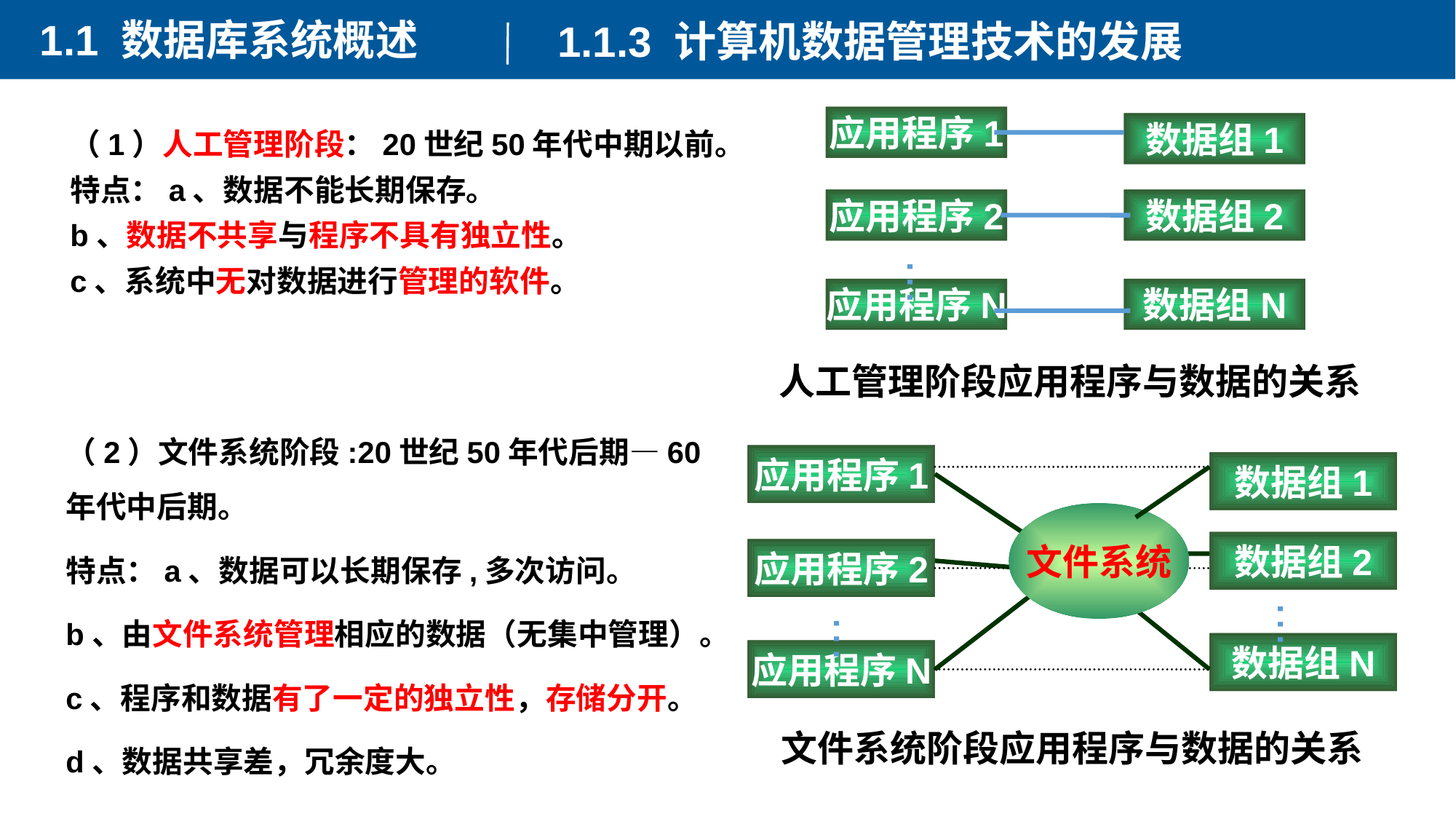

1.1 数据库系统概述
1.1.3 计算机数据管理技术的发展
应用程序1
数据组1

应用程序2
数据组2

…
应用程序N
数据组N

（1）人工管理阶段：20世纪50年代中期以前。
特点：a、数据不能长期保存。
b、数据不共享与程序不具有独立性。
c、系统中无对数据进行管理的软件。
人工管理阶段应用程序与数据的关系
（2）文件系统阶段:20世纪50年代后期—60年代中后期。
特点：a、数据可以长期保存,多次访问。
b、由文件系统管理相应的数据（无集中管理）。
c、程序和数据有了一定的独立性，存储分开。
d、数据共享差，冗余度大。
应用程序1
数据组1

文件系统
数据组2
应用程序2

…

…

数据组N
应用程序N

文件系统阶段应用程序与数据的关系